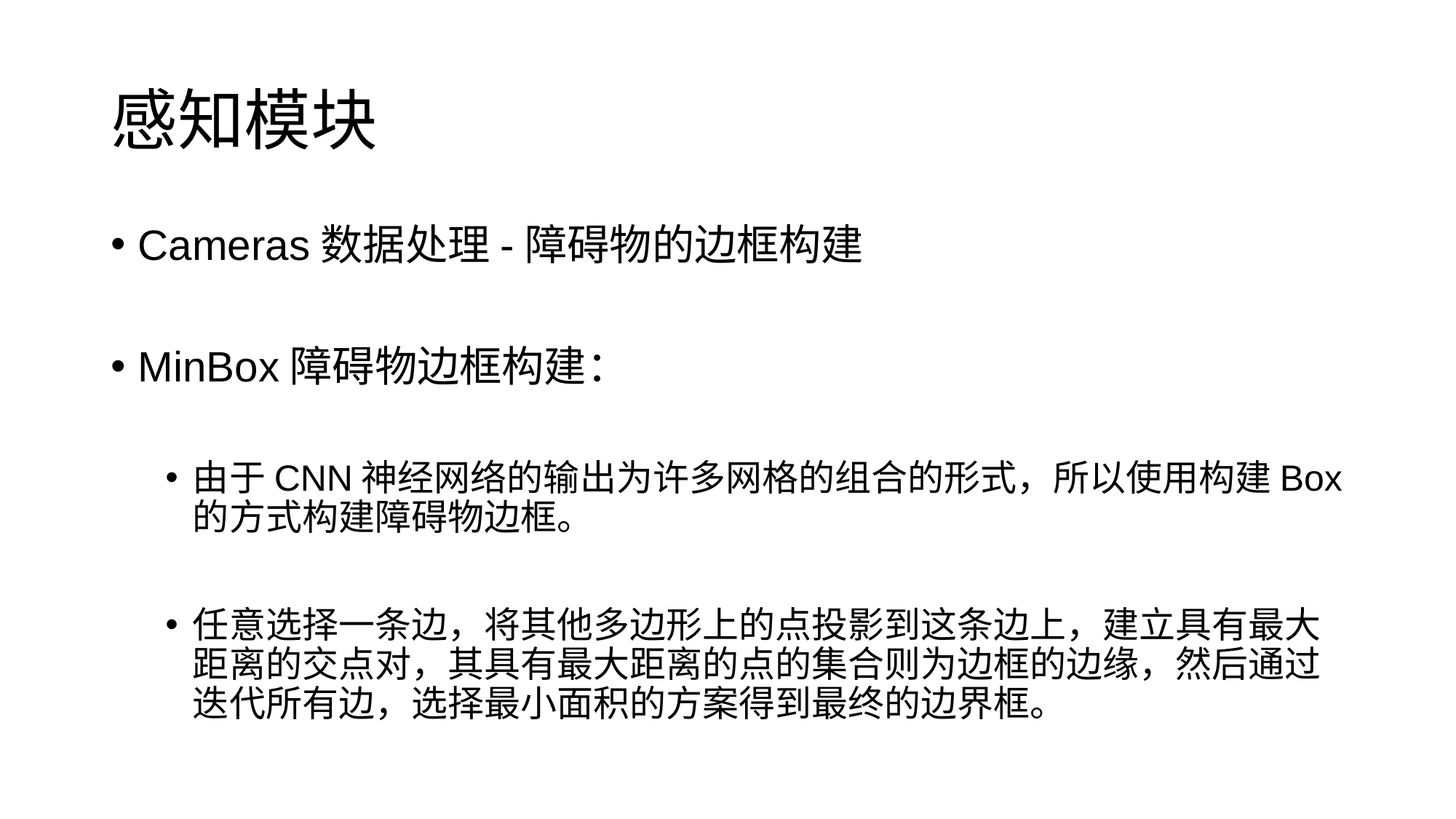

# 感知模块
Cameras数据处理-障碍物的边框构建

MinBox障碍物边框构建：

由于CNN神经网络的输出为许多网格的组合的形式，所以使用构建Box的方式构建障碍物边框。

任意选择一条边，将其他多边形上的点投影到这条边上，建立具有最大距离的交点对，其具有最大距离的点的集合则为边框的边缘，然后通过迭代所有边，选择最小面积的方案得到最终的边界框。